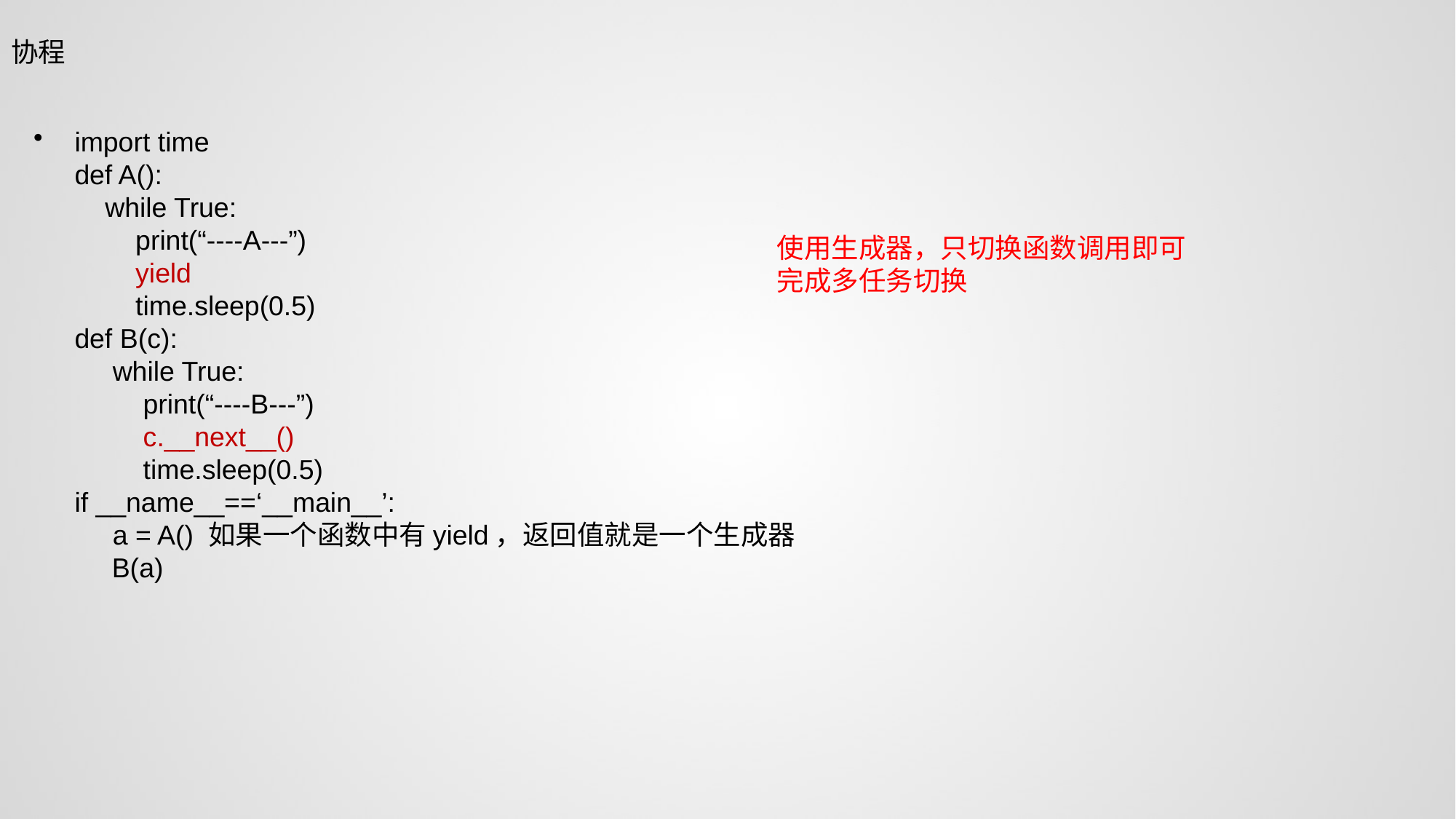

协程
import time
def A():
    while True:
        print(“----A---”)
        yield
        time.sleep(0.5)
def B(c):
     while True:
         print(“----B---”)
         c.__next__()
         time.sleep(0.5)
if __name__==‘__main__’:
     a = A() 如果一个函数中有yield，返回值就是一个生成器
     B(a)
使用生成器，只切换函数调用即可完成多任务切换